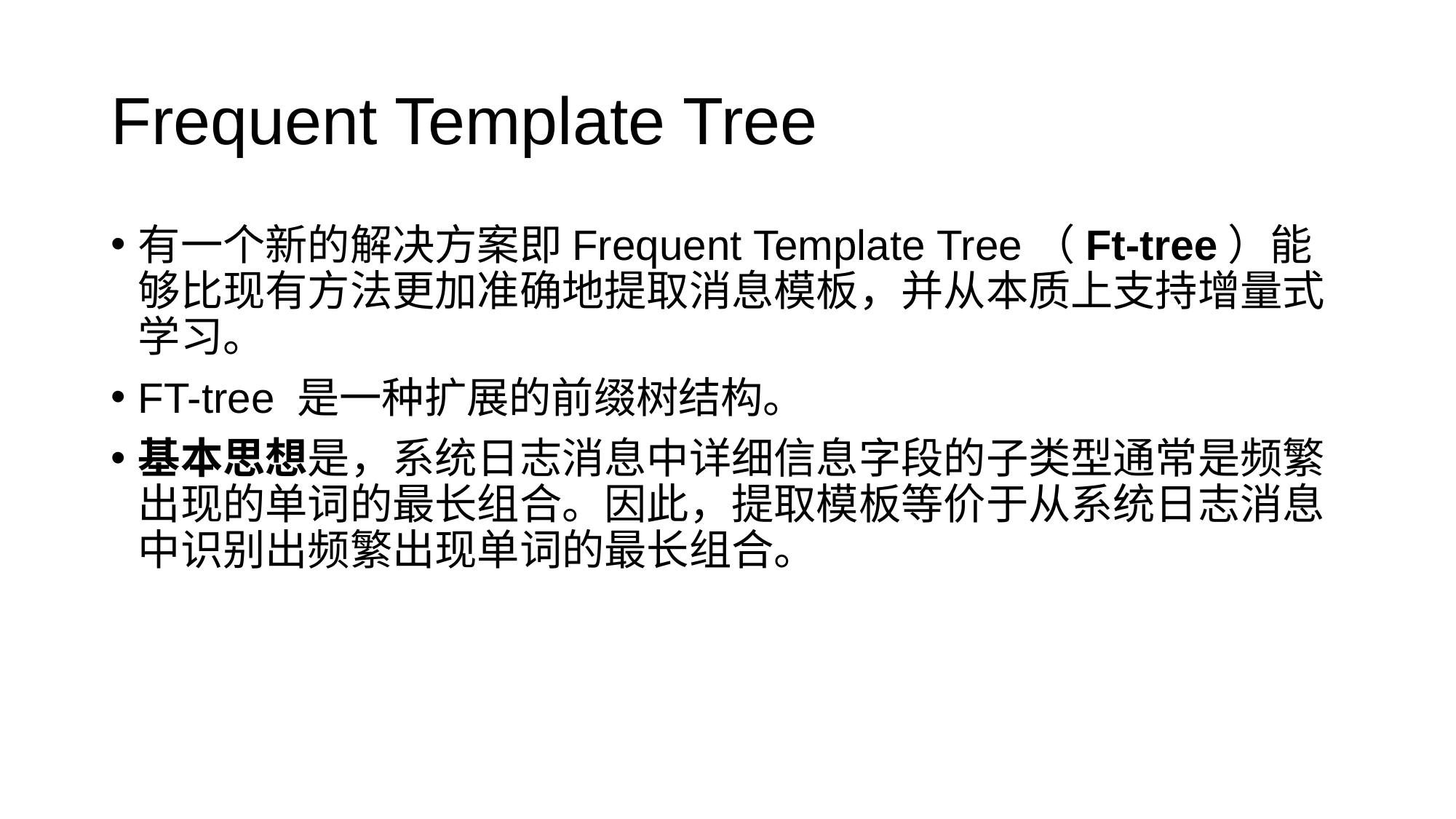

# Frequent Template Tree
有一个新的解决方案即Frequent Template Tree（Ft-tree）能够比现有方法更加准确地提取消息模板，并从本质上支持增量式学习。
FT-tree 是一种扩展的前缀树结构。
基本思想是，系统日志消息中详细信息字段的子类型通常是频繁出现的单词的最长组合。因此，提取模板等价于从系统日志消息中识别出频繁出现单词的最长组合。